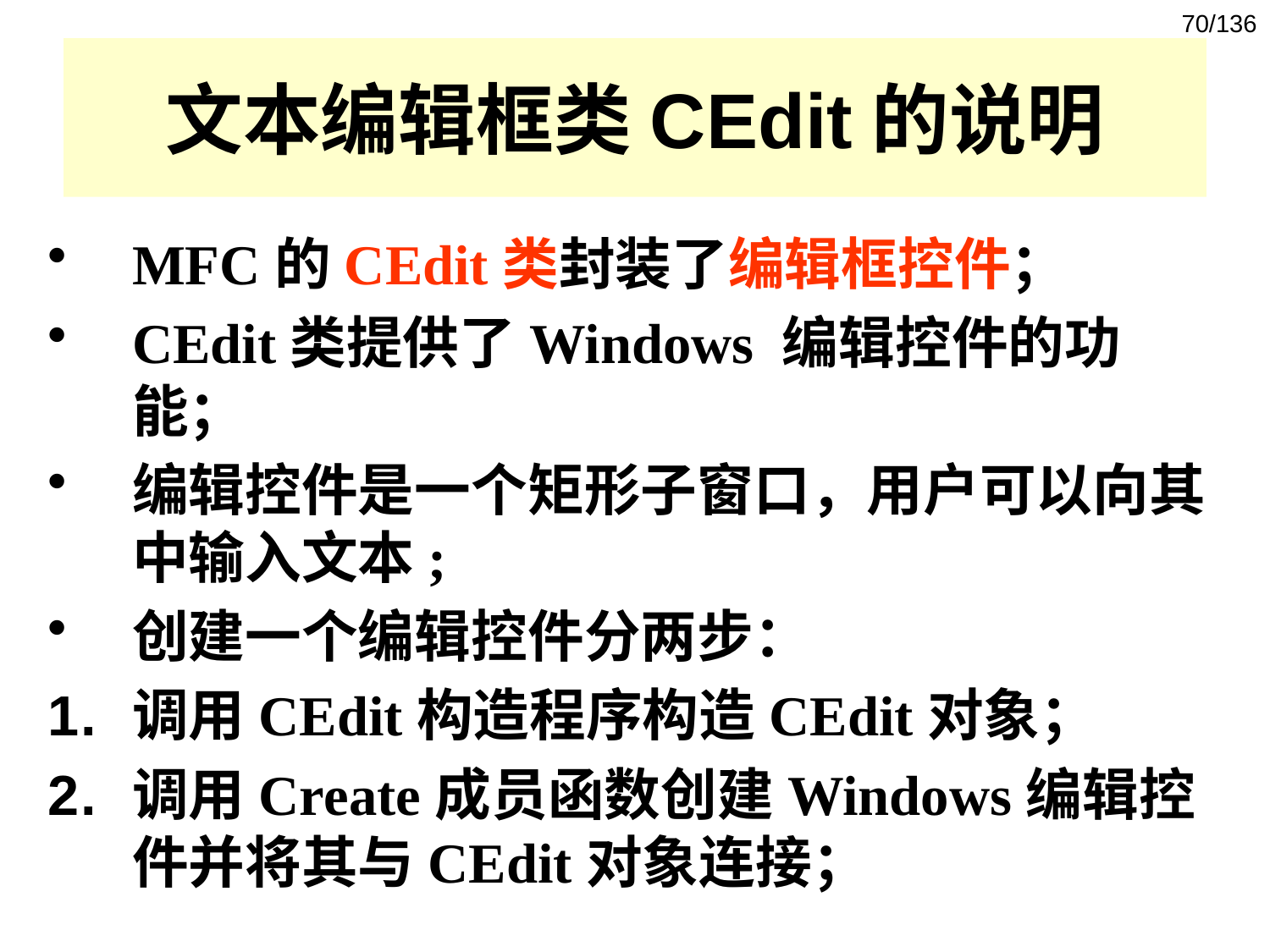

70/136
# 文本编辑框类CEdit的说明
MFC的CEdit类封装了编辑框控件；
CEdit类提供了Windows 编辑控件的功能；
编辑控件是一个矩形子窗口，用户可以向其中输入文本;
创建一个编辑控件分两步：
调用CEdit构造程序构造CEdit对象；
调用Create成员函数创建Windows编辑控件并将其与CEdit对象连接；